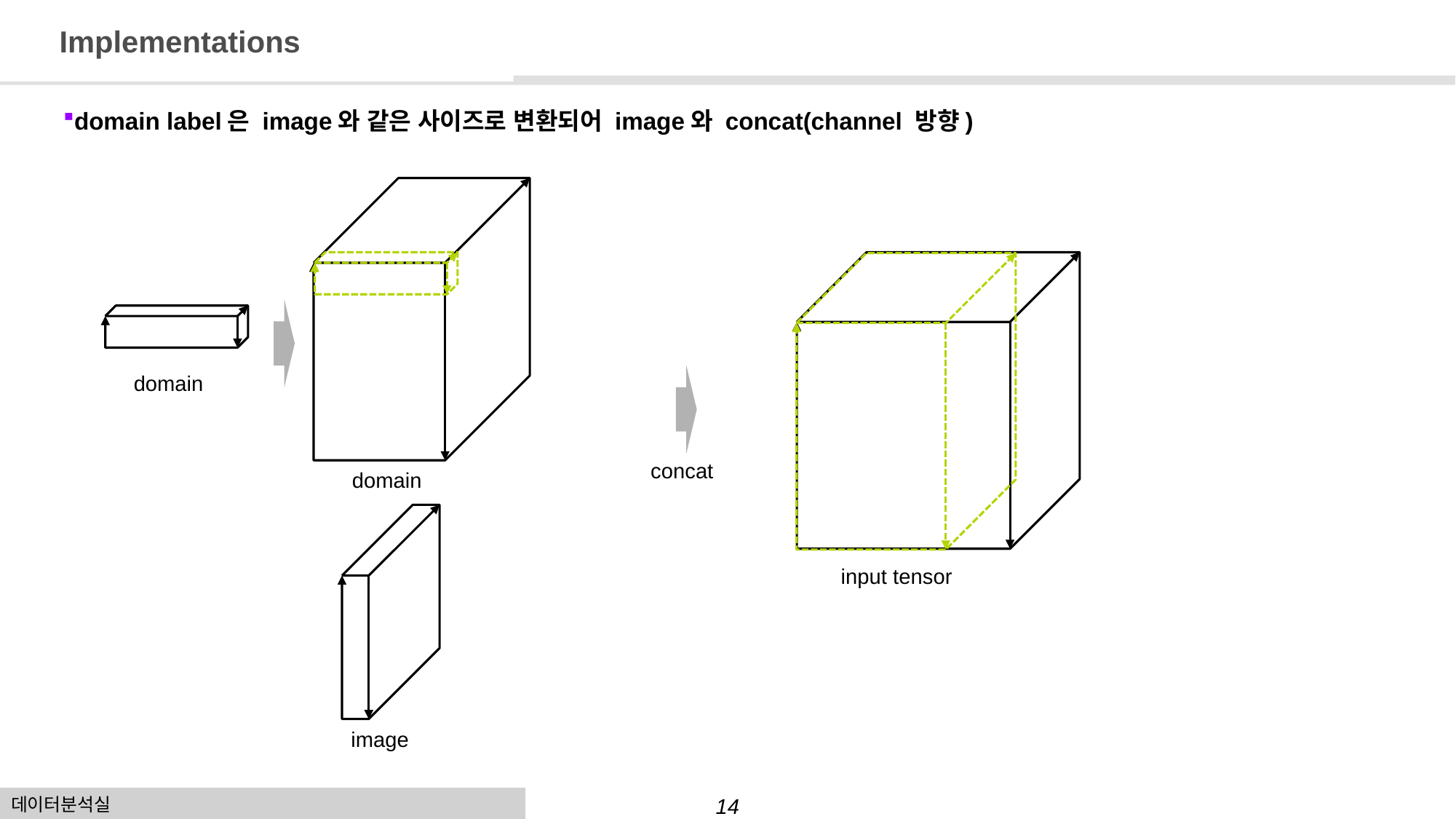

# Implementations
domain label은 image와 같은 사이즈로 변환되어 image와 concat(channel 방향)

domain

concat
domain

input tensor
image